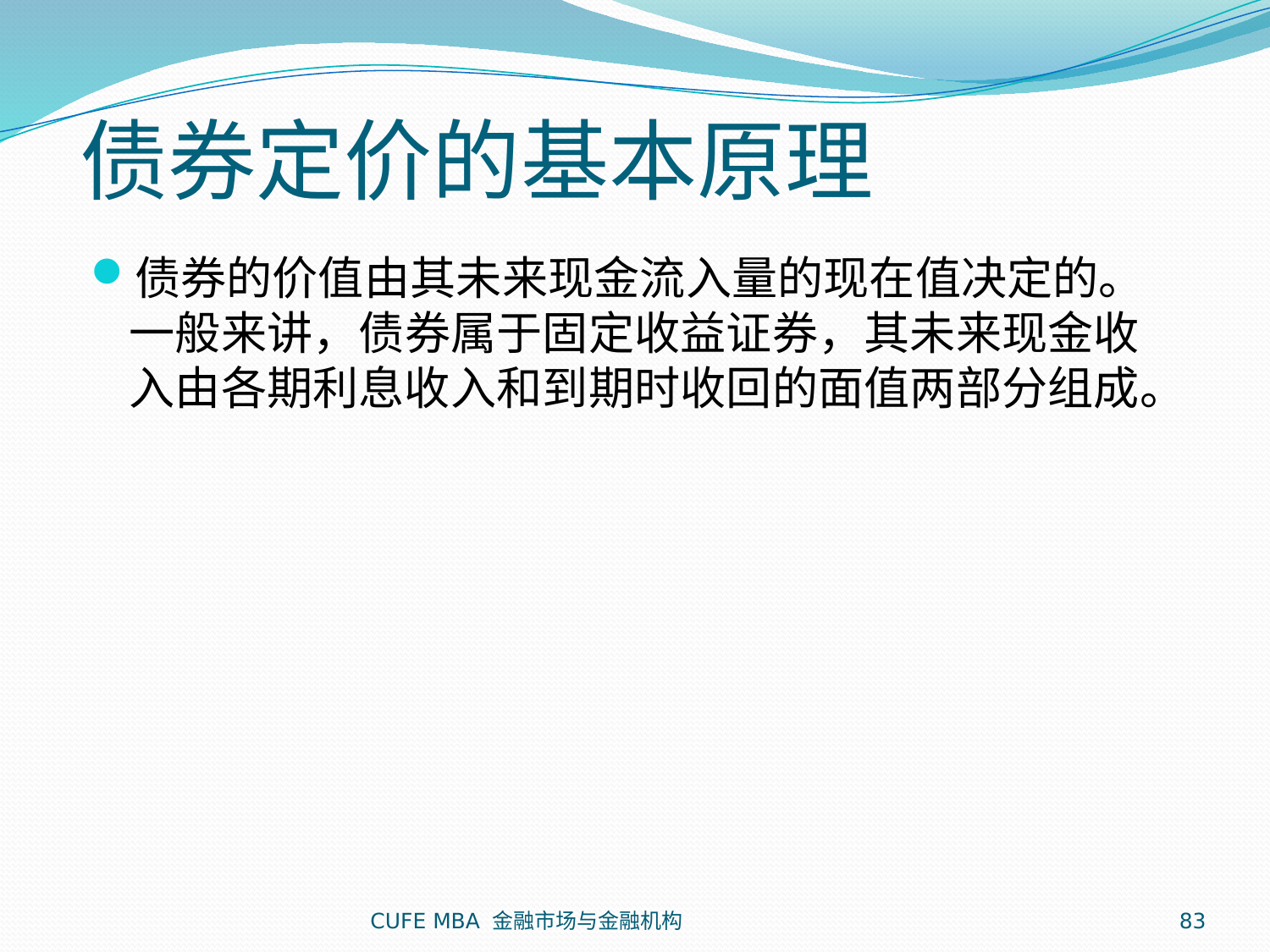

# 债券定价的基本原理
债券的价值由其未来现金流入量的现在值决定的。一般来讲，债券属于固定收益证券，其未来现金收入由各期利息收入和到期时收回的面值两部分组成。
CUFE MBA 金融市场与金融机构
83